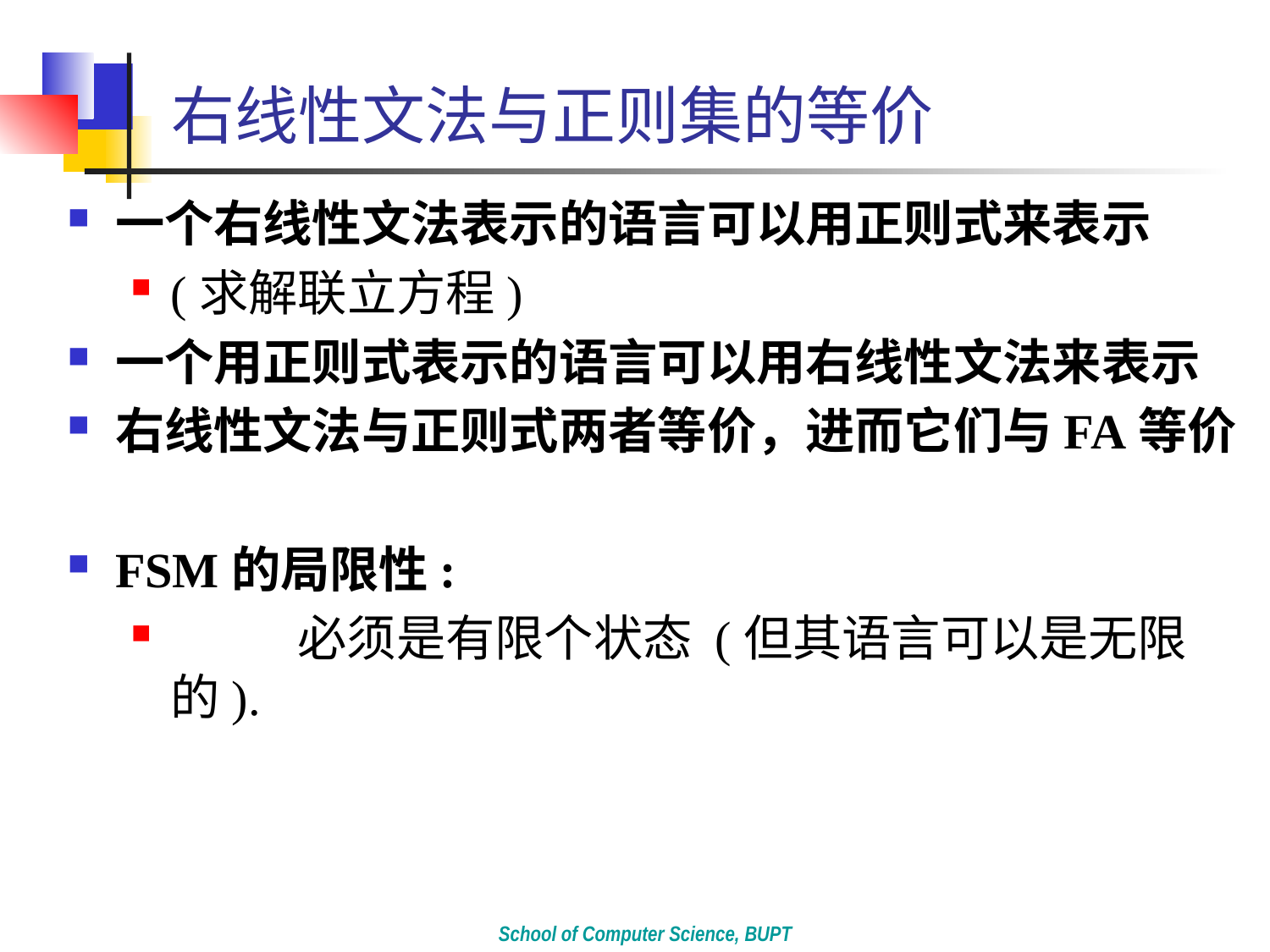

# 右线性文法与正则集的等价
一个右线性文法表示的语言可以用正则式来表示
(求解联立方程)
一个用正则式表示的语言可以用右线性文法来表示
右线性文法与正则式两者等价，进而它们与FA等价

FSM的局限性:
	必须是有限个状态 (但其语言可以是无限的).

School of Computer Science, BUPT
23